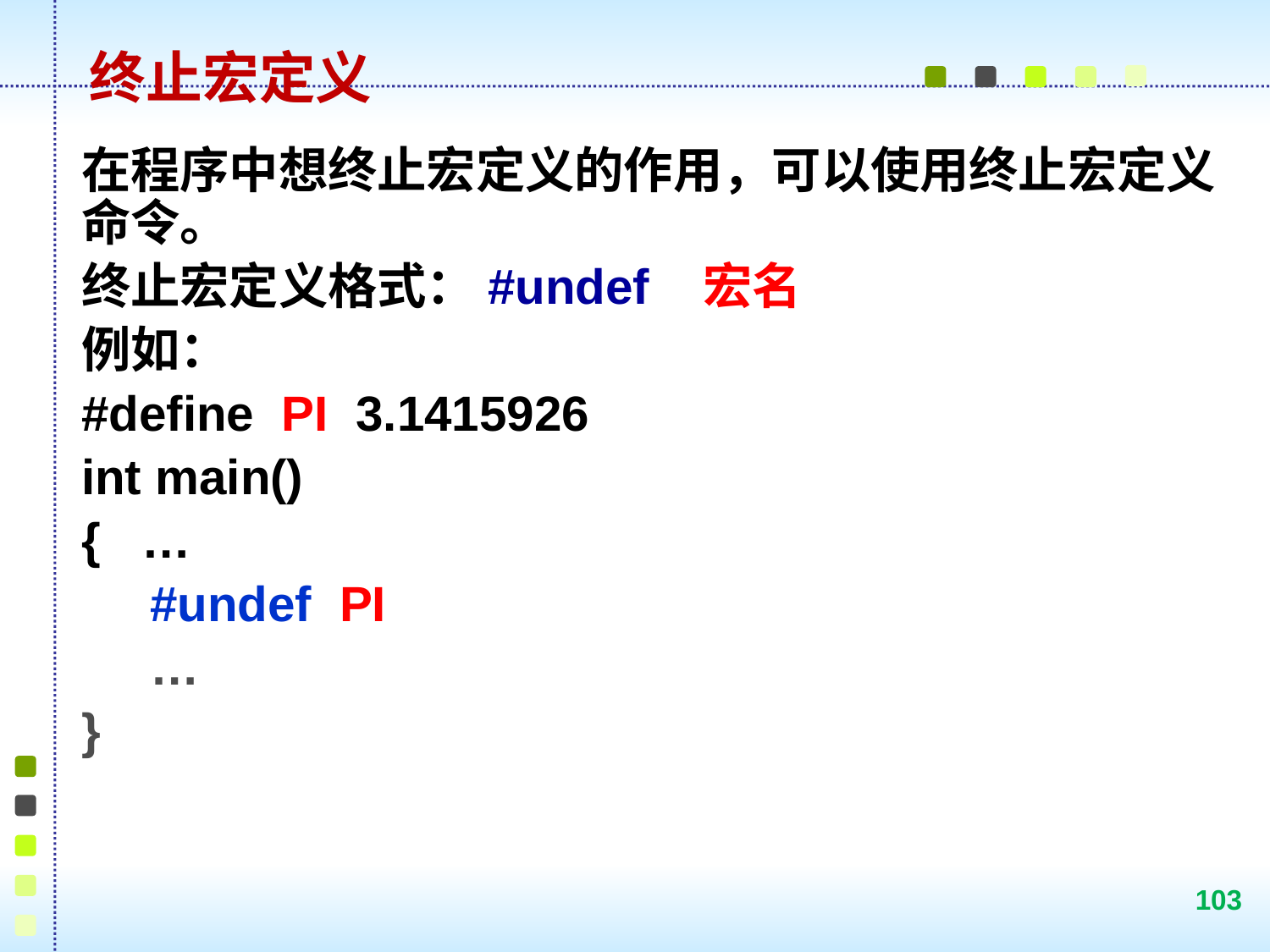

终止宏定义
在程序中想终止宏定义的作用，可以使用终止宏定义命令。
终止宏定义格式：#undef   宏名
例如：
#define  PI  3.1415926
int main()
{   …
     #undef  PI
     …
}
103